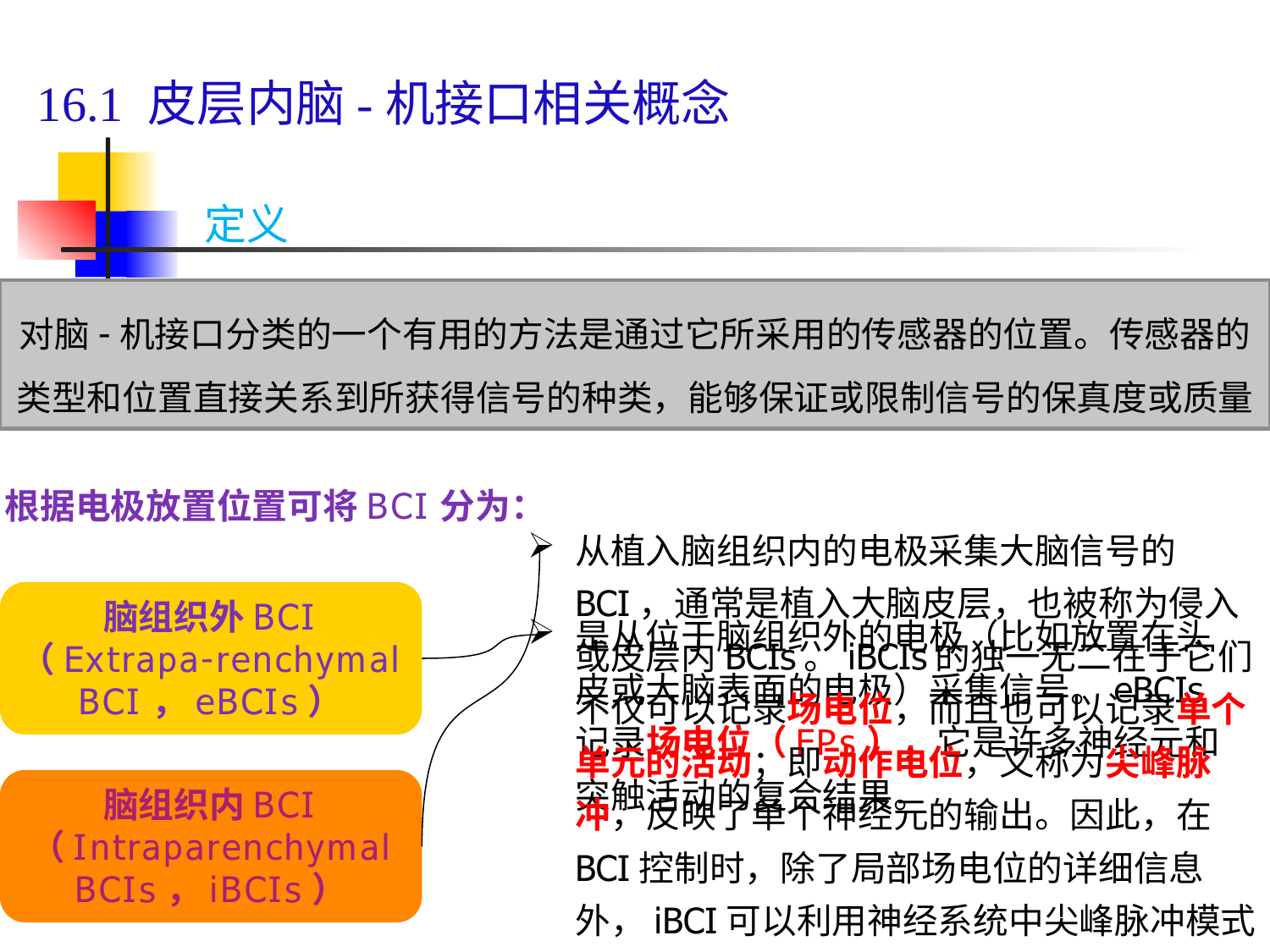

# 16.1 皮层内脑-机接口相关概念
定义
对脑-机接口分类的一个有用的方法是通过它所采用的传感器的位置。传感器的类型和位置直接关系到所获得信号的种类，能够保证或限制信号的保真度或质量
根据电极放置位置可将BCI分为：
从植入脑组织内的电极采集大脑信号的BCI，通常是植入大脑皮层，也被称为侵入或皮层内BCIs。iBCIs的独一无二在于它们不仅可以记录场电位，而且也可以记录单个单元的活动；即动作电位，又称为尖峰脉冲，反映了单个神经元的输出。因此，在BCI控制时，除了局部场电位的详细信息外，iBCI可以利用神经系统中尖峰脉冲模式的详细信息。
脑组织外BCI
（Extrapa-renchymal BCI，eBCIs）
是从位于脑组织外的电极（比如放置在头皮或大脑表面的电极）采集信号。eBCIs记录场电位（FPs），它是许多神经元和突触活动的复合结果。
脑组织内BCI
（Intraparenchymal BCIs，iBCIs）